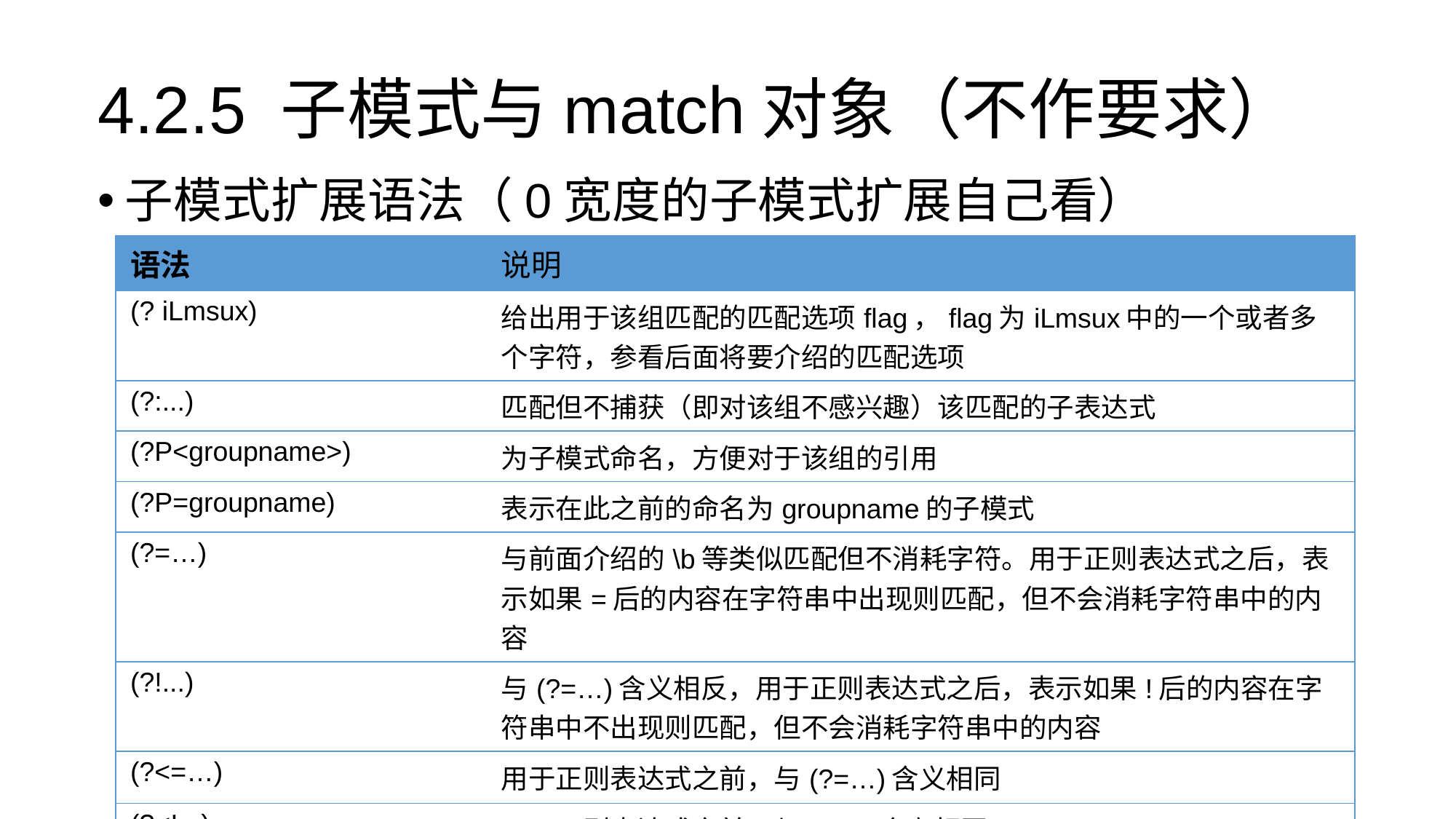

# 4.2.5 子模式与match对象（不作要求）
子模式扩展语法（0宽度的子模式扩展自己看）
| 语法 | 说明 |
| --- | --- |
| (? iLmsux) | 给出用于该组匹配的匹配选项flag，flag为iLmsux中的一个或者多个字符，参看后面将要介绍的匹配选项 |
| (?:...) | 匹配但不捕获（即对该组不感兴趣）该匹配的子表达式 |
| (?P<groupname>) | 为子模式命名，方便对于该组的引用 |
| (?P=groupname) | 表示在此之前的命名为groupname的子模式 |
| (?=…) | 与前面介绍的\b等类似匹配但不消耗字符。用于正则表达式之后，表示如果=后的内容在字符串中出现则匹配，但不会消耗字符串中的内容 |
| (?!...) | 与(?=…)含义相反，用于正则表达式之后，表示如果!后的内容在字符串中不出现则匹配，但不会消耗字符串中的内容 |
| (?<=…) | 用于正则表达式之前，与(?=…)含义相同 |
| (?<!...) | 用于正则表达式之前，与(?!...)含义相同 |
| (?#...) | 表示后面为注释 |